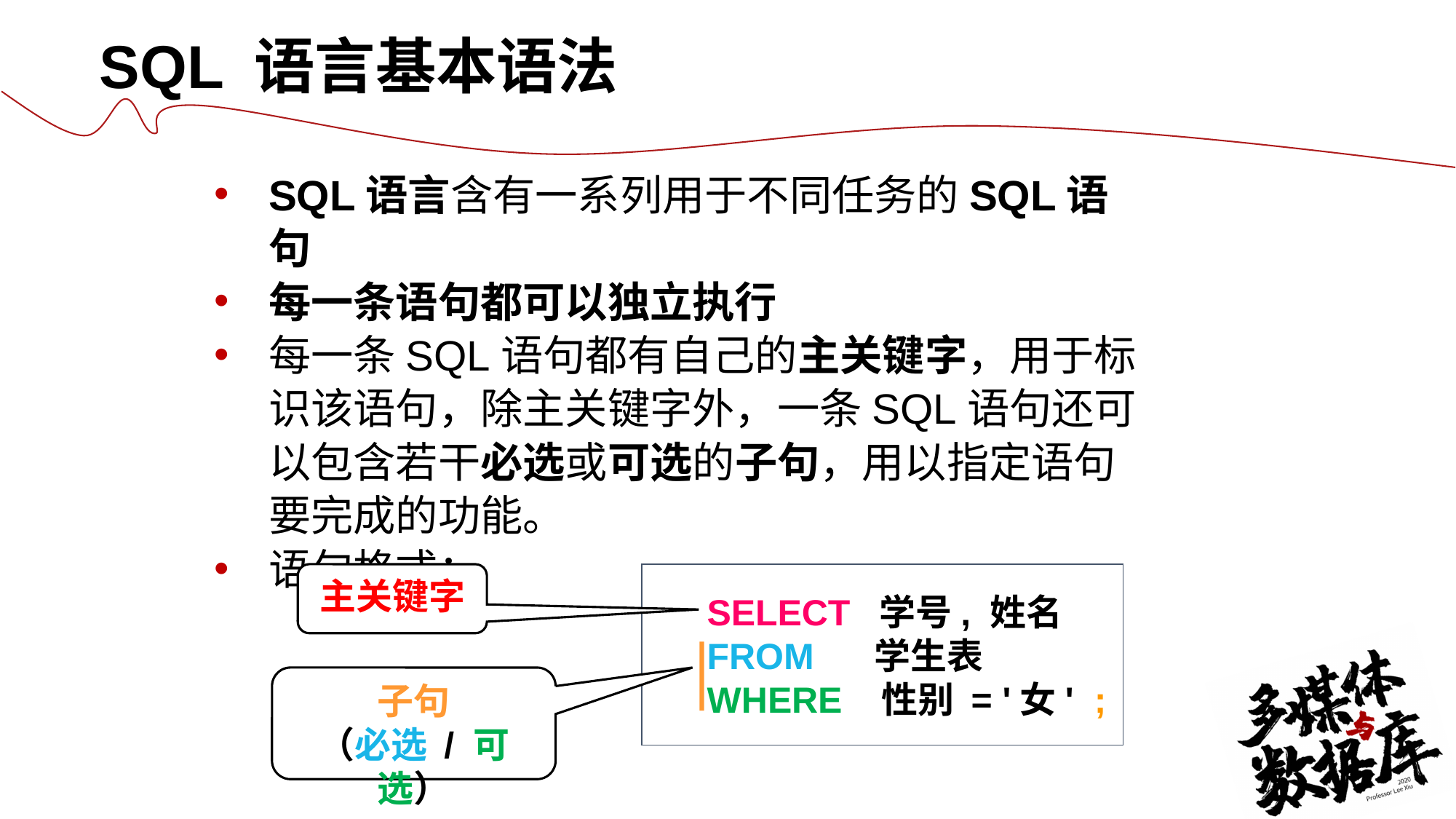

SQL 语言基本语法
SQL语言含有一系列用于不同任务的SQL语句
每一条语句都可以独立执行
每一条SQL语句都有自己的主关键字，用于标识该语句，除主关键字外，一条SQL语句还可以包含若干必选或可选的子句，用以指定语句要完成的功能。
语句格式：
主关键字
SELECT  学号, 姓名
FROM     学生表
WHERE   性别 = '女'  ;

子句
（必选 / 可选）